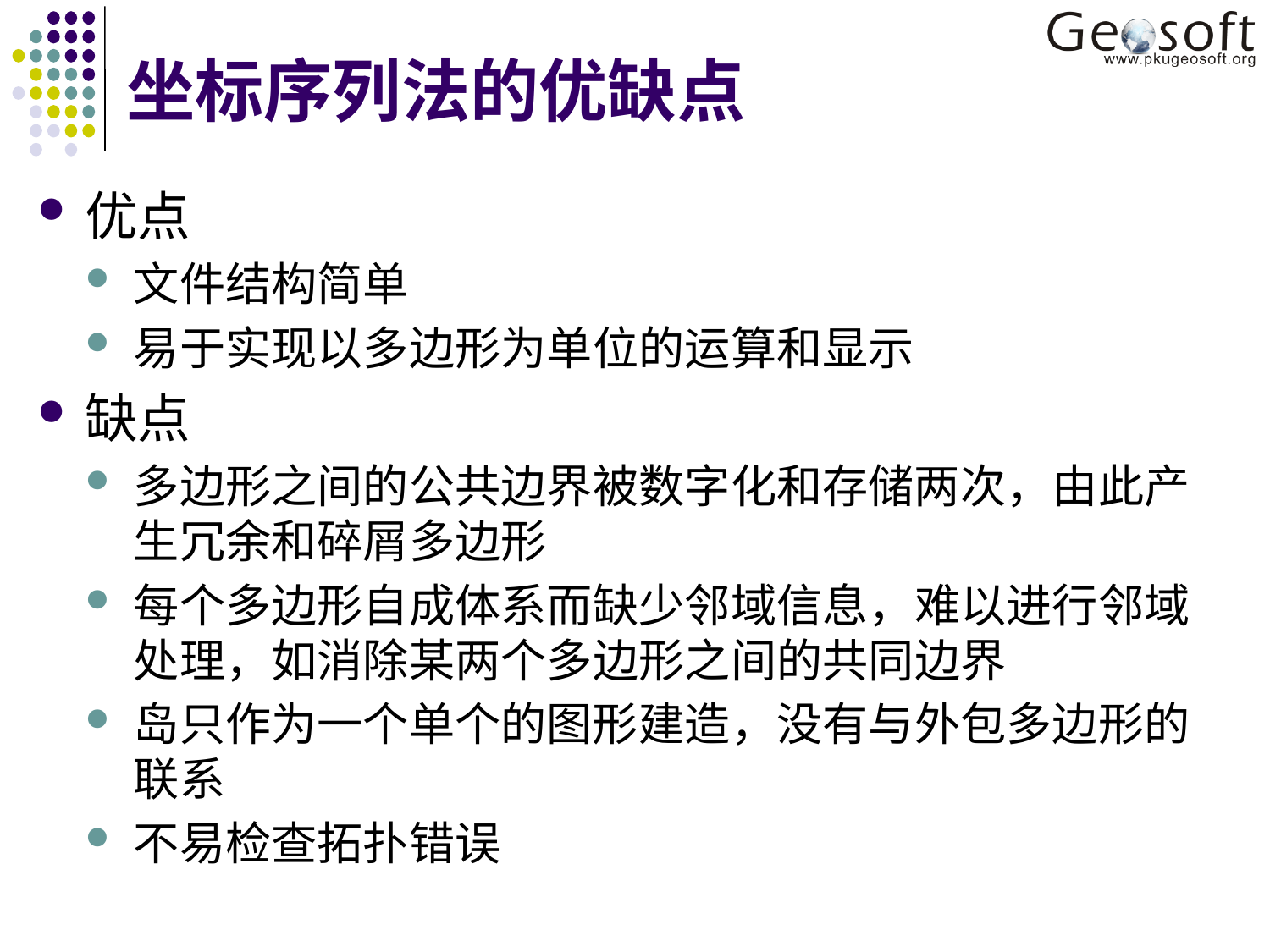

# 坐标序列法的优缺点
优点
文件结构简单
易于实现以多边形为单位的运算和显示
缺点
多边形之间的公共边界被数字化和存储两次，由此产生冗余和碎屑多边形
每个多边形自成体系而缺少邻域信息，难以进行邻域处理，如消除某两个多边形之间的共同边界
岛只作为一个单个的图形建造，没有与外包多边形的联系
不易检查拓扑错误